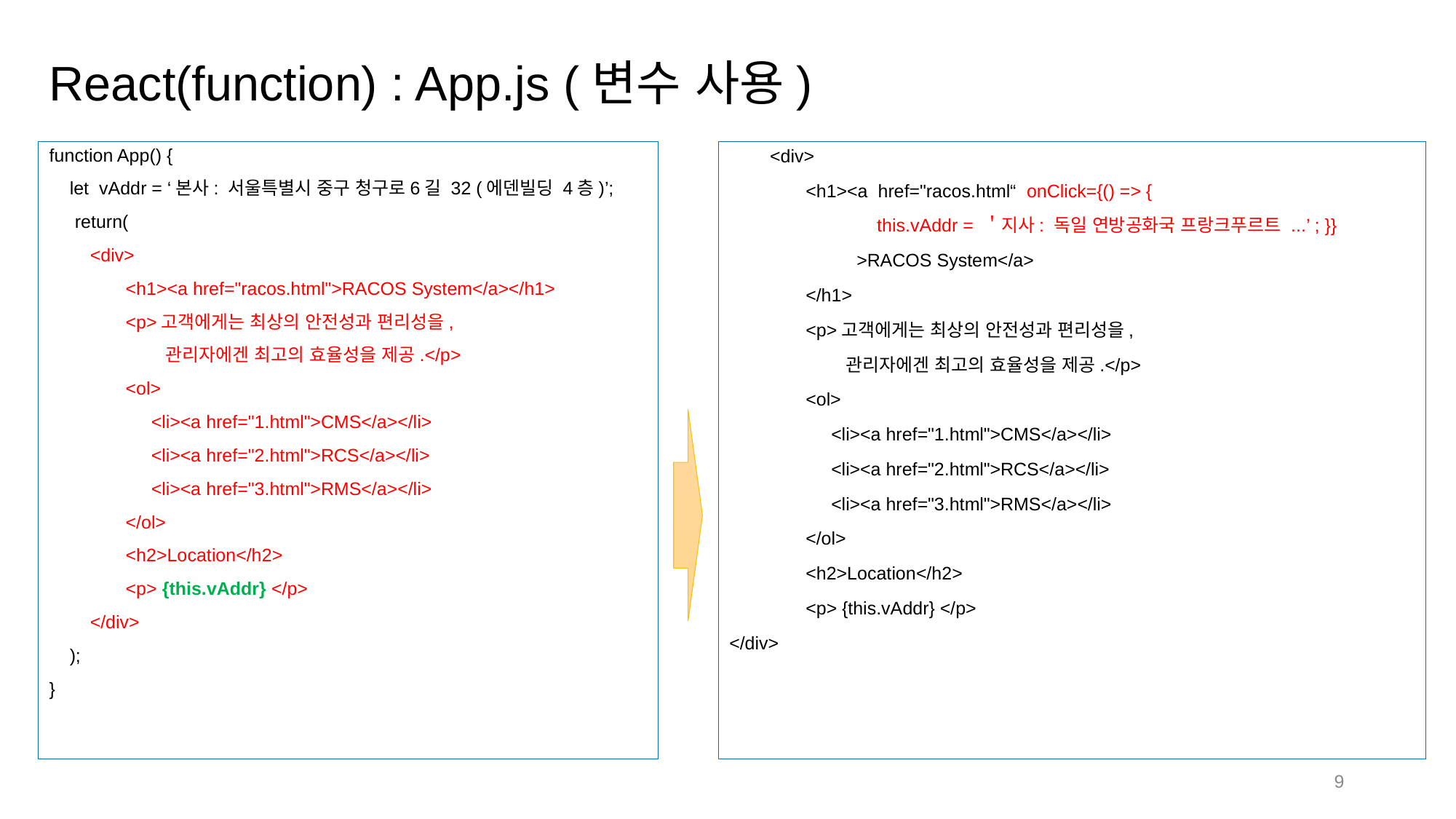

# React(function) : App.js (변수 사용)
function App() {
    let  vAddr = ‘본사: 서울특별시 중구 청구로6길 32 (에덴빌딩 4층)’;
     return(
        <div>
               <h1><a href="racos.html">RACOS System</a></h1>
               <p>고객에게는 최상의 안전성과 편리성을,
                      관리자에겐 최고의 효율성을 제공.</p>
               <ol>
                    <li><a href="1.html">CMS</a></li>
                    <li><a href="2.html">RCS</a></li>
                    <li><a href="3.html">RMS</a></li>
               </ol>
               <h2>Location</h2>
               <p> {this.vAddr} </p>
        </div>
    );
}
        <div>
               <h1><a  href="racos.html“  onClick={() => {
                             this.vAddr = ＇지사: 독일 연방공화국 프랑크푸르트 ...’ ; }}
                         >RACOS System</a>
               </h1>
               <p>고객에게는 최상의 안전성과 편리성을,
                      관리자에겐 최고의 효율성을 제공.</p>
               <ol>
                    <li><a href="1.html">CMS</a></li>
                    <li><a href="2.html">RCS</a></li>
                    <li><a href="3.html">RMS</a></li>
               </ol>
               <h2>Location</h2>
               <p> {this.vAddr} </p>
</div>

9